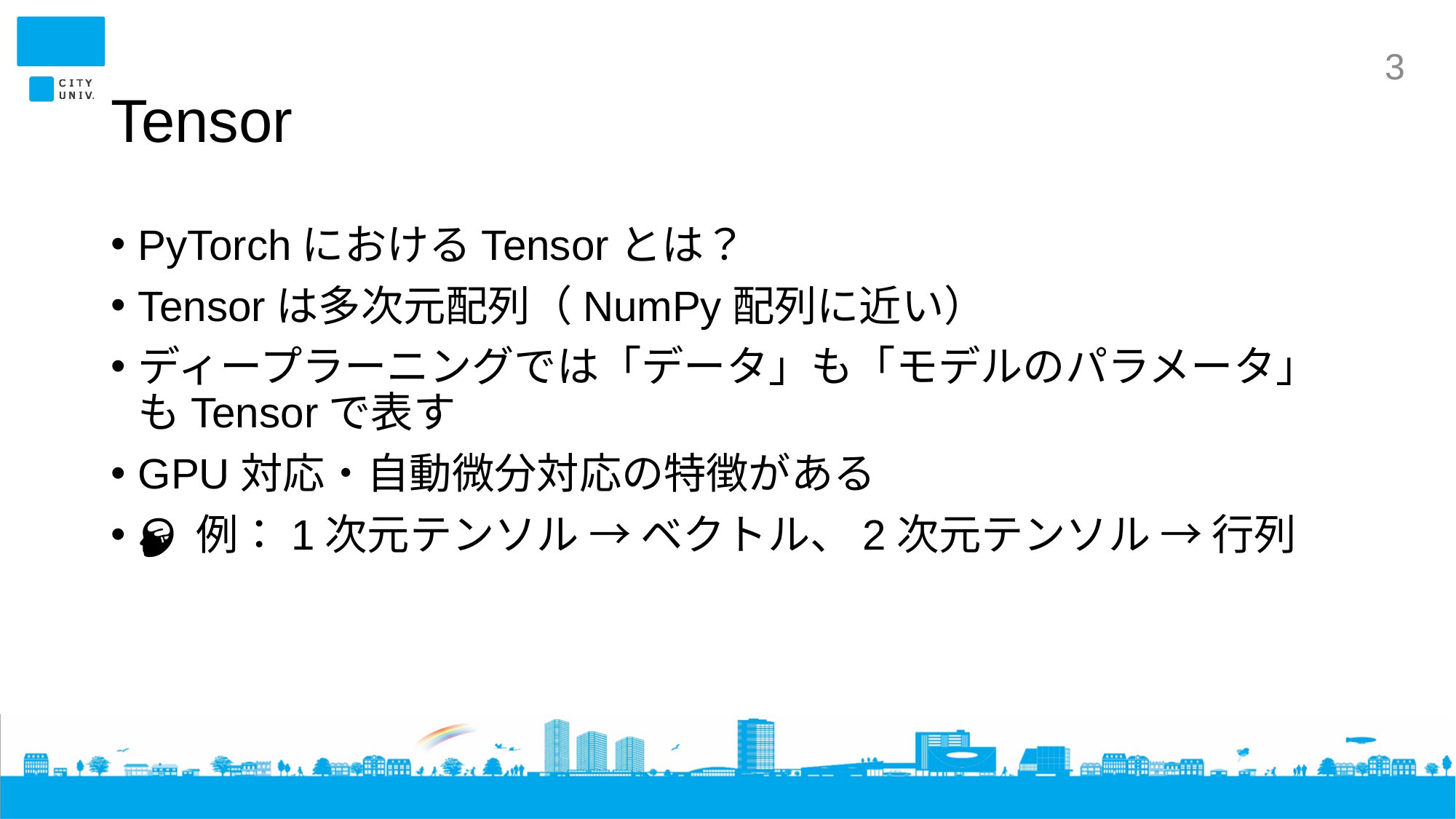

# Tensor
3
PyTorchにおけるTensorとは？
Tensorは多次元配列（NumPy配列に近い）
ディープラーニングでは「データ」も「モデルのパラメータ」もTensorで表す
GPU対応・自動微分対応の特徴がある
🧠 例：1次元テンソル → ベクトル、2次元テンソル → 行列